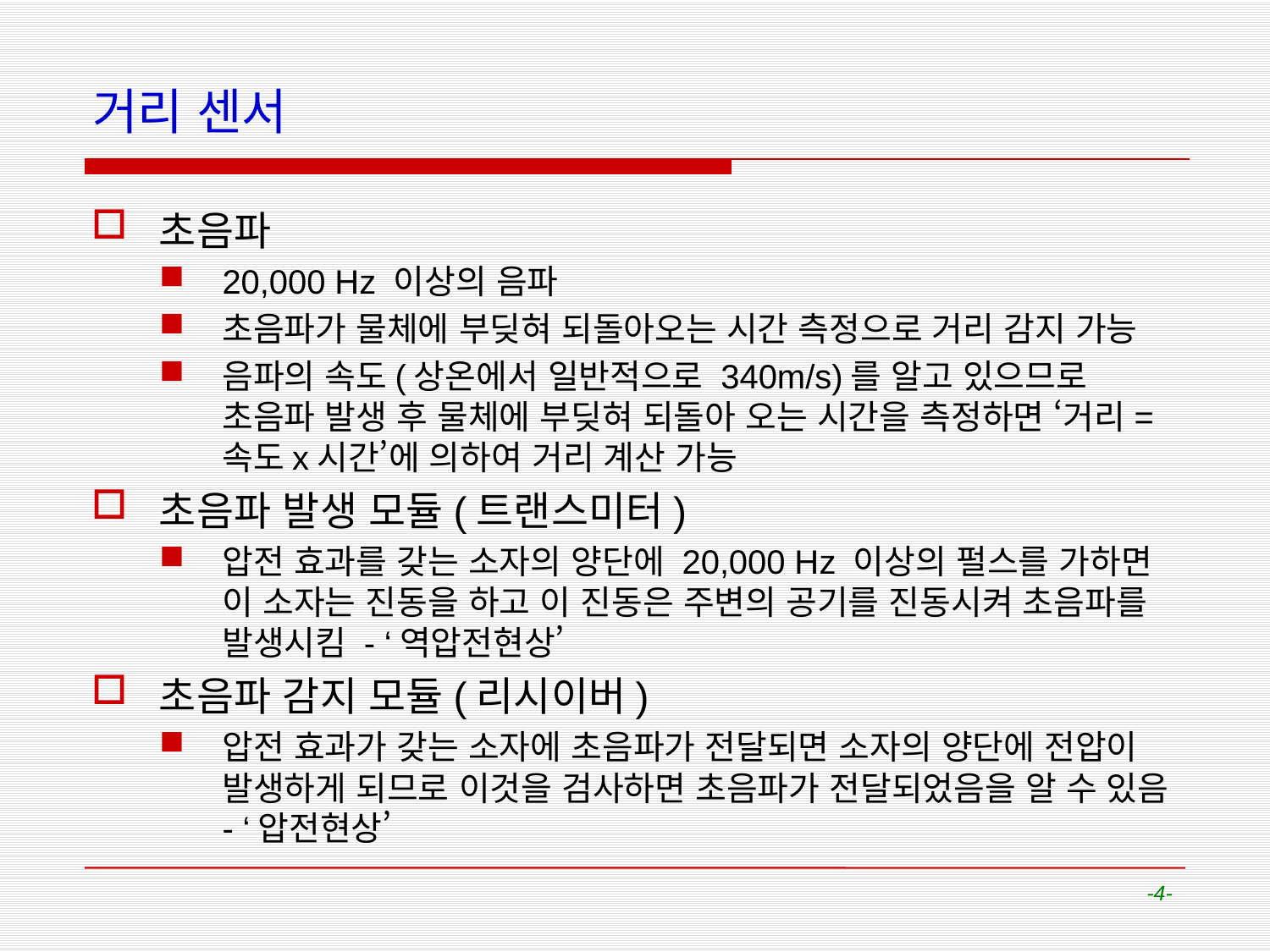

# 거리 센서
초음파
20,000 Hz 이상의 음파
초음파가 물체에 부딪혀 되돌아오는 시간 측정으로 거리 감지 가능
음파의 속도(상온에서 일반적으로 340m/s)를 알고 있으므로 초음파 발생 후 물체에 부딪혀 되돌아 오는 시간을 측정하면 ‘거리=속도x시간’에 의하여 거리 계산 가능
초음파 발생 모듈(트랜스미터)
압전 효과를 갖는 소자의 양단에 20,000 Hz 이상의 펄스를 가하면 이 소자는 진동을 하고 이 진동은 주변의 공기를 진동시켜 초음파를 발생시킴 - ‘역압전현상’
초음파 감지 모듈(리시이버)
압전 효과가 갖는 소자에 초음파가 전달되면 소자의 양단에 전압이 발생하게 되므로 이것을 검사하면 초음파가 전달되었음을 알 수 있음 - ‘압전현상’

-4-